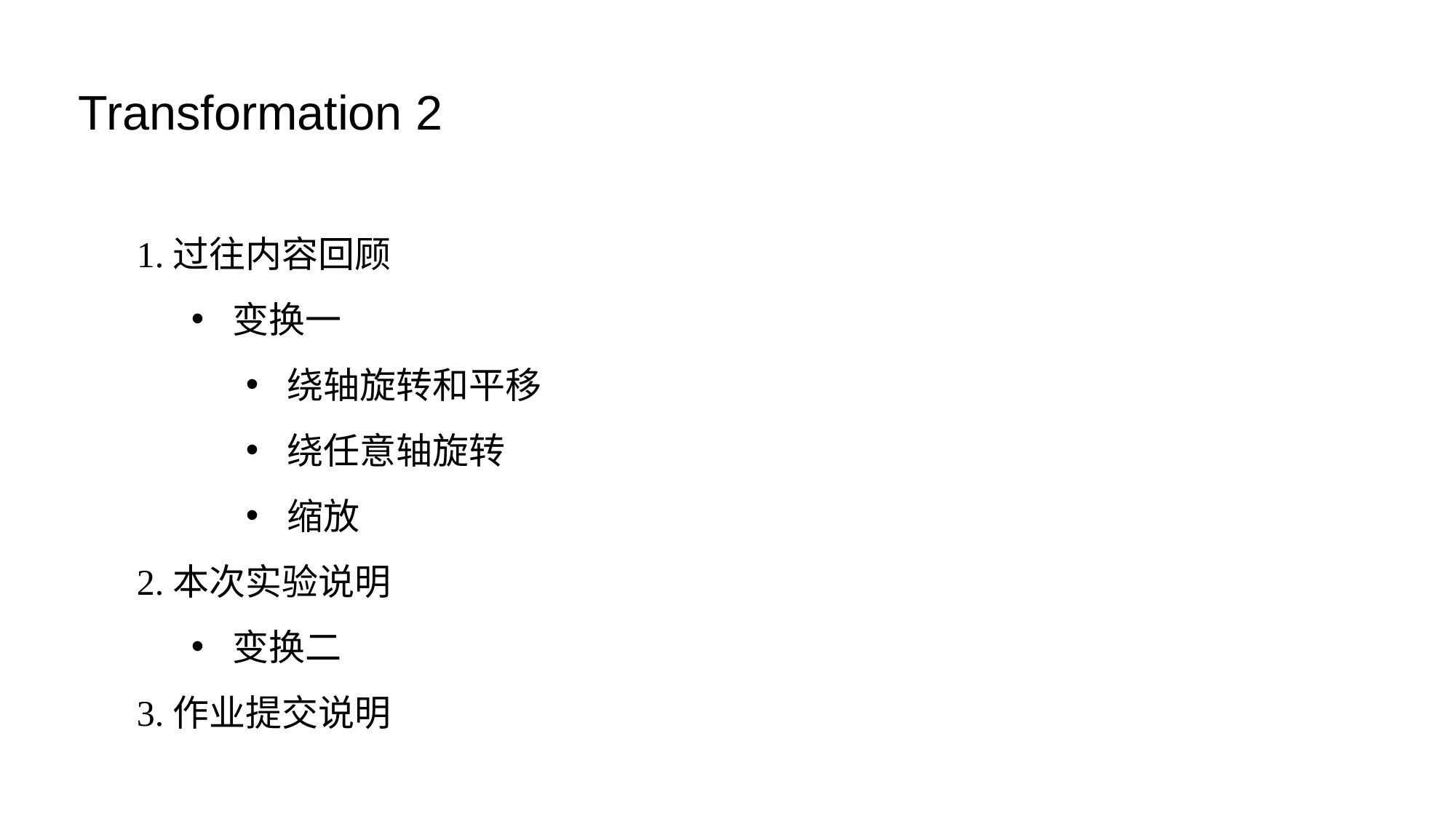

Transformation 2
1.过往内容回顾
变换一
绕轴旋转和平移
绕任意轴旋转
缩放
2.本次实验说明
变换二
3.作业提交说明